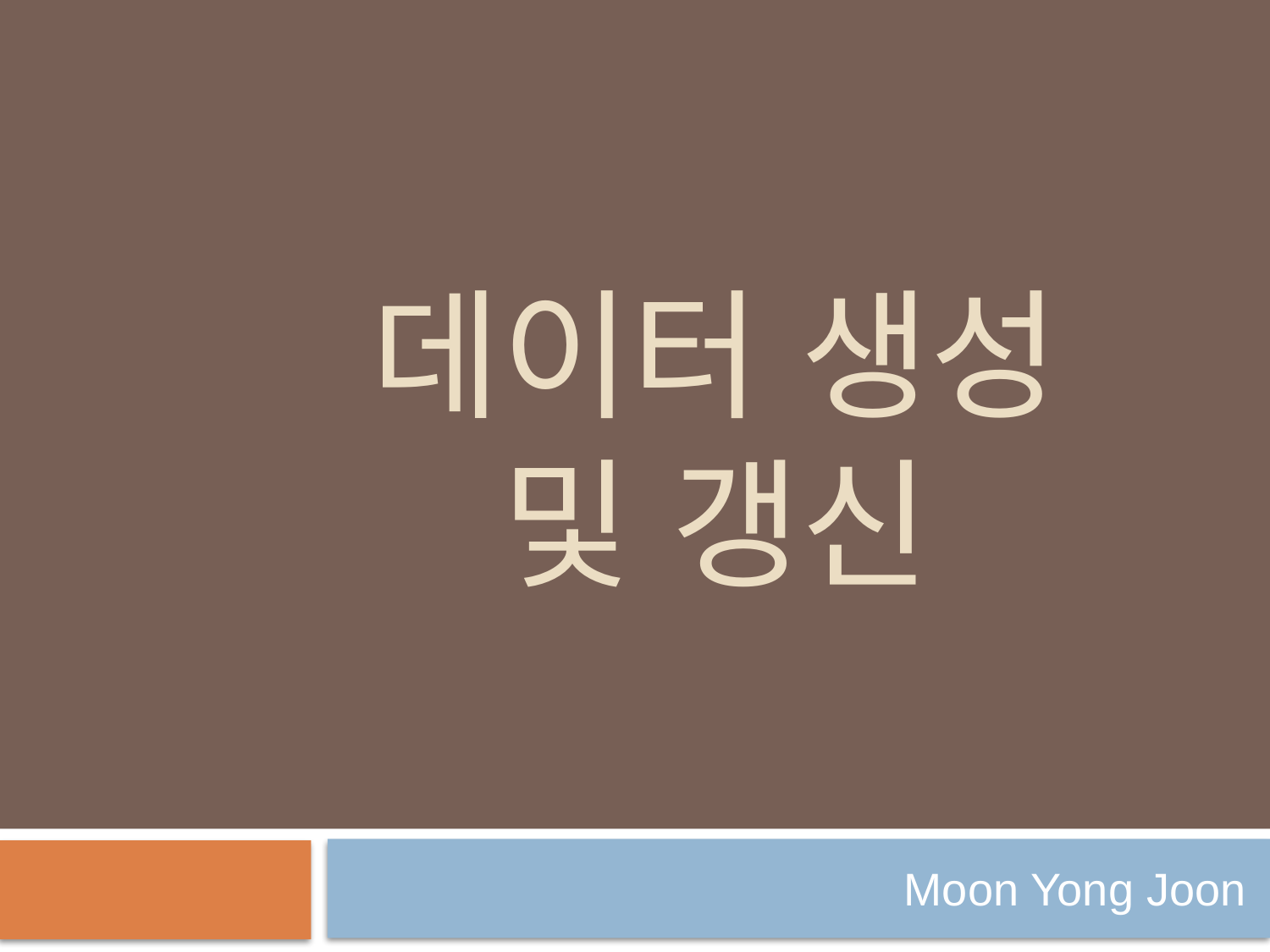

# 데이터 생성 및 갱신
Moon Yong Joon